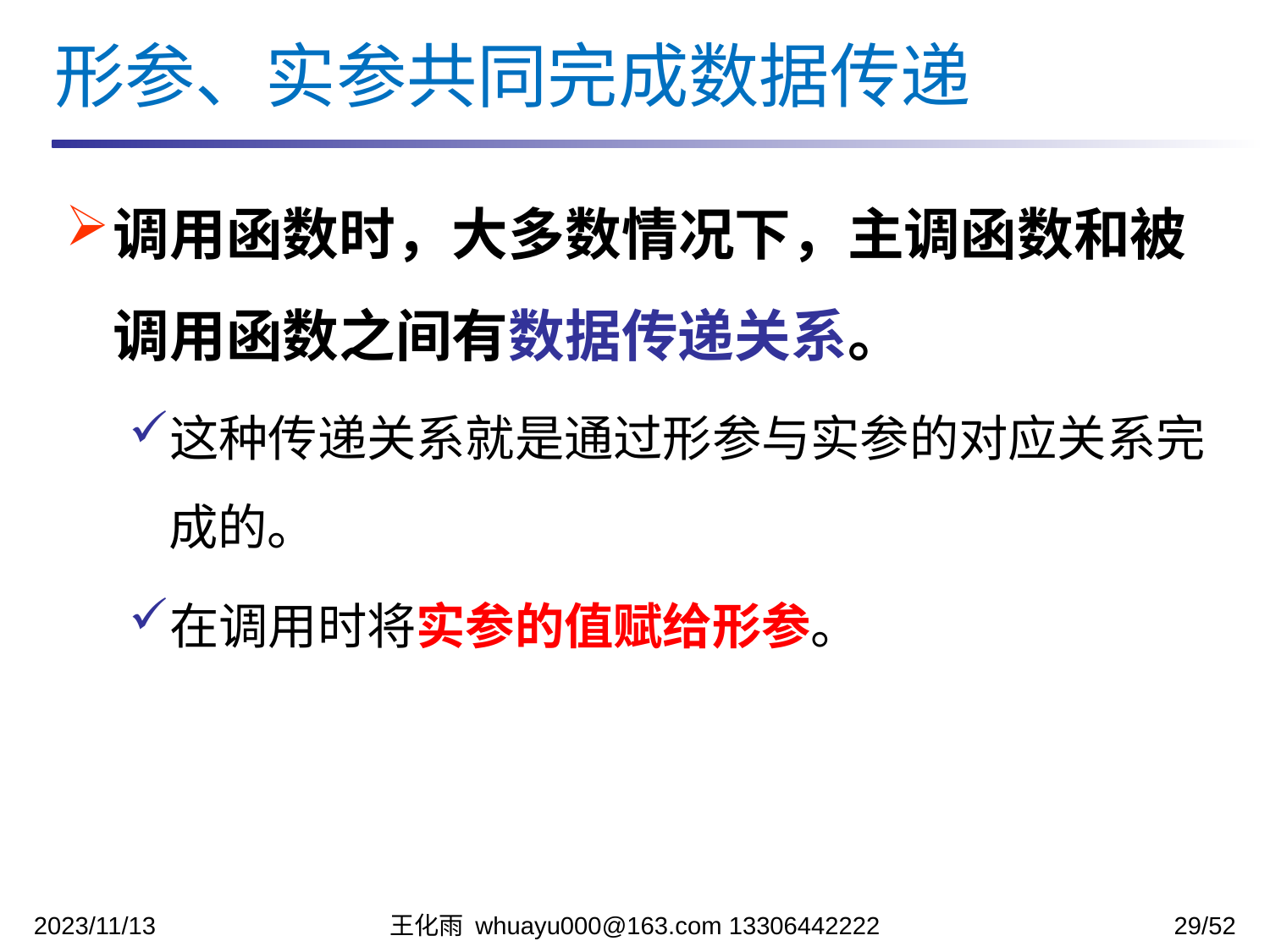

形参、实参共同完成数据传递
调用函数时，大多数情况下，主调函数和被调用函数之间有数据传递关系。
这种传递关系就是通过形参与实参的对应关系完成的。
在调用时将实参的值赋给形参。
2023/11/13
王化雨 whuayu000@163.com 13306442222
29/52